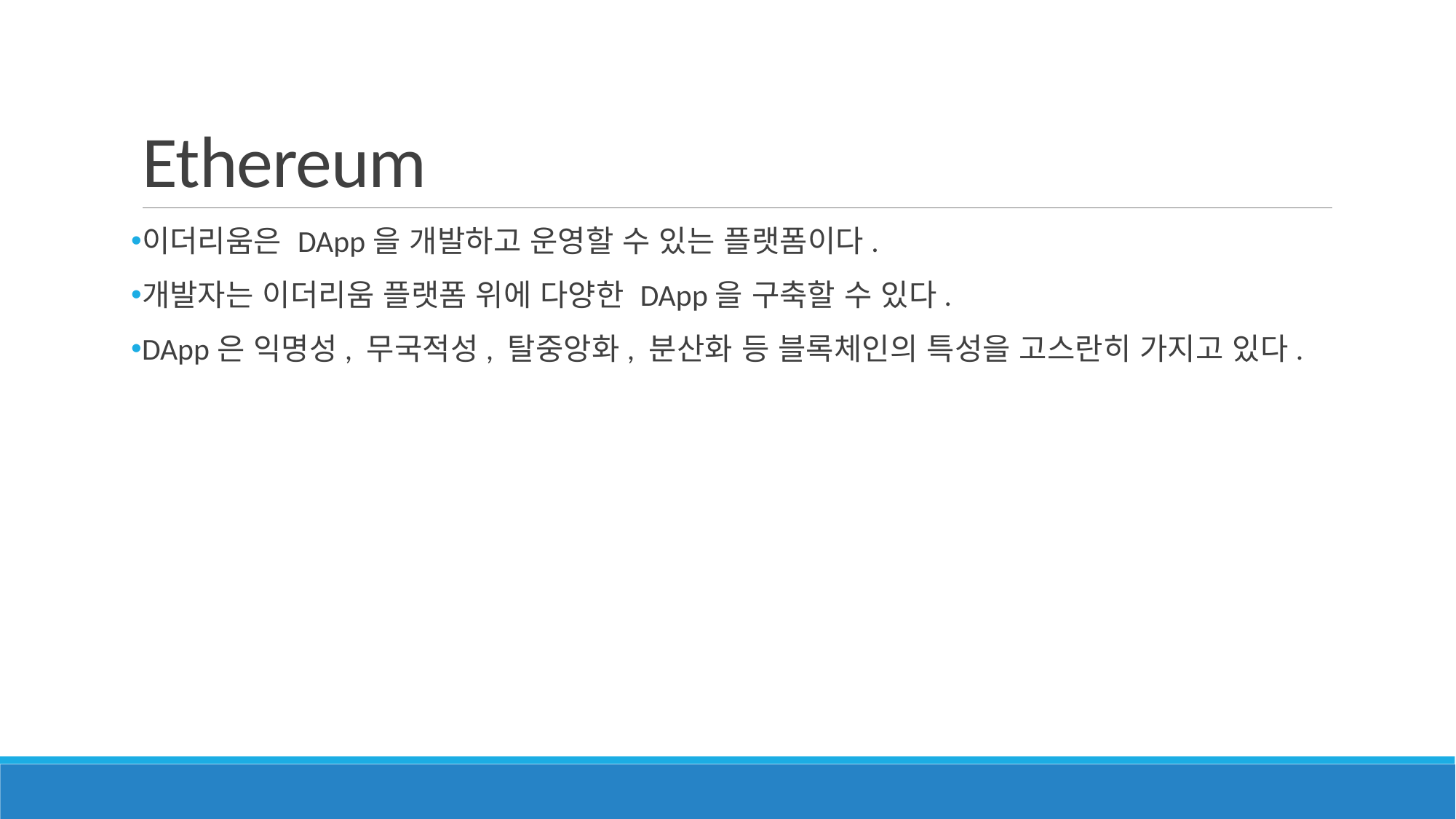

# Ethereum
이더리움은 DApp을 개발하고 운영할 수 있는 플랫폼이다.
개발자는 이더리움 플랫폼 위에 다양한 DApp을 구축할 수 있다.
DApp은 익명성, 무국적성, 탈중앙화, 분산화 등 블록체인의 특성을 고스란히 가지고 있다.